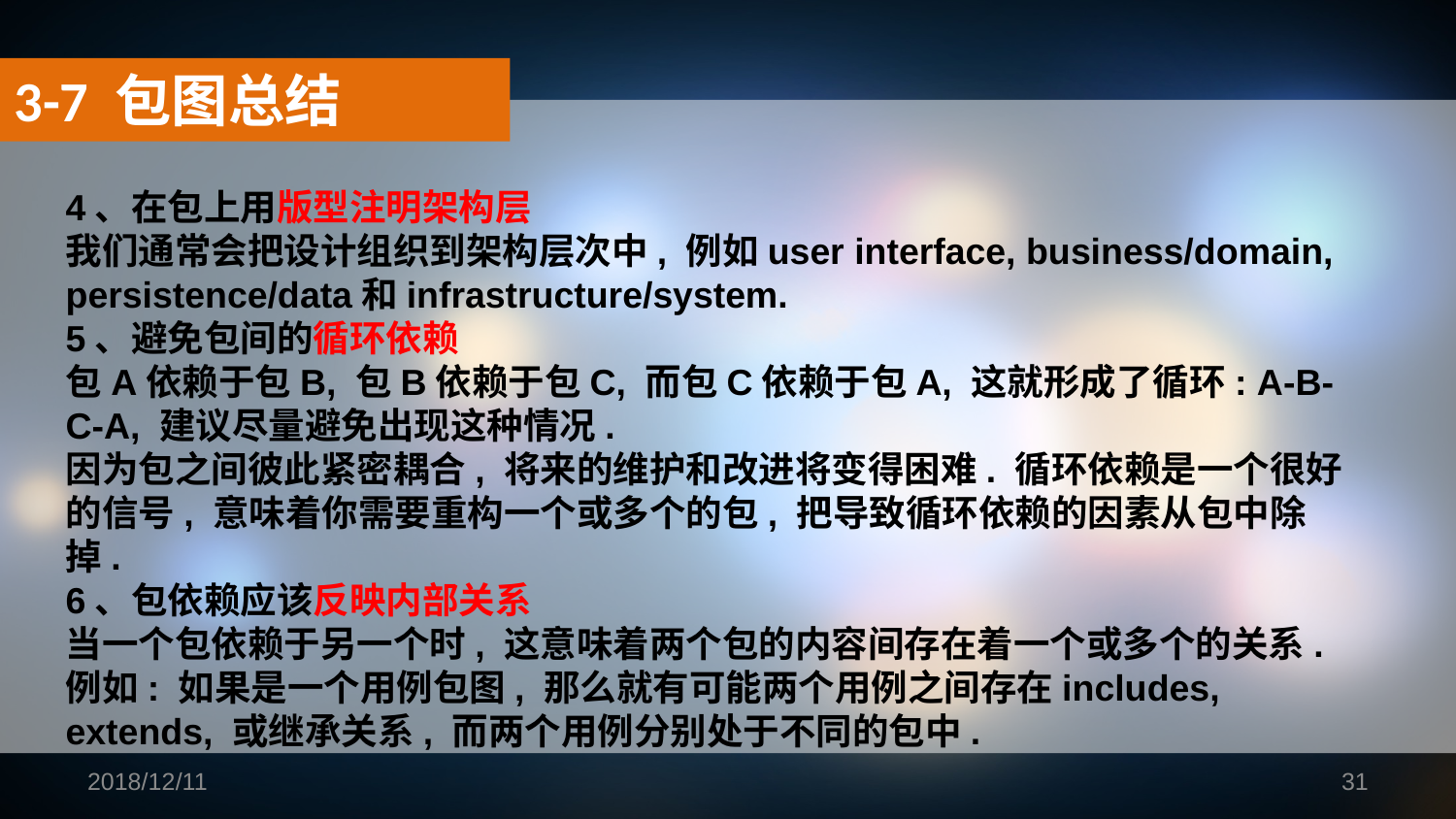

3-7 包图总结

4、在包上用版型注明架构层
我们通常会把设计组织到架构层次中, 例如user interface, business/domain, persistence/data和infrastructure/system.
5、避免包间的循环依赖
包A依赖于包B, 包B依赖于包C, 而包C依赖于包A, 这就形成了循环: A-B-C-A, 建议尽量避免出现这种情况.
因为包之间彼此紧密耦合, 将来的维护和改进将变得困难. 循环依赖是一个很好的信号, 意味着你需要重构一个或多个的包, 把导致循环依赖的因素从包中除掉.
6、包依赖应该反映内部关系
当一个包依赖于另一个时, 这意味着两个包的内容间存在着一个或多个的关系. 例如: 如果是一个用例包图, 那么就有可能两个用例之间存在includes, extends, 或继承关系, 而两个用例分别处于不同的包中.

2018/12/11
31